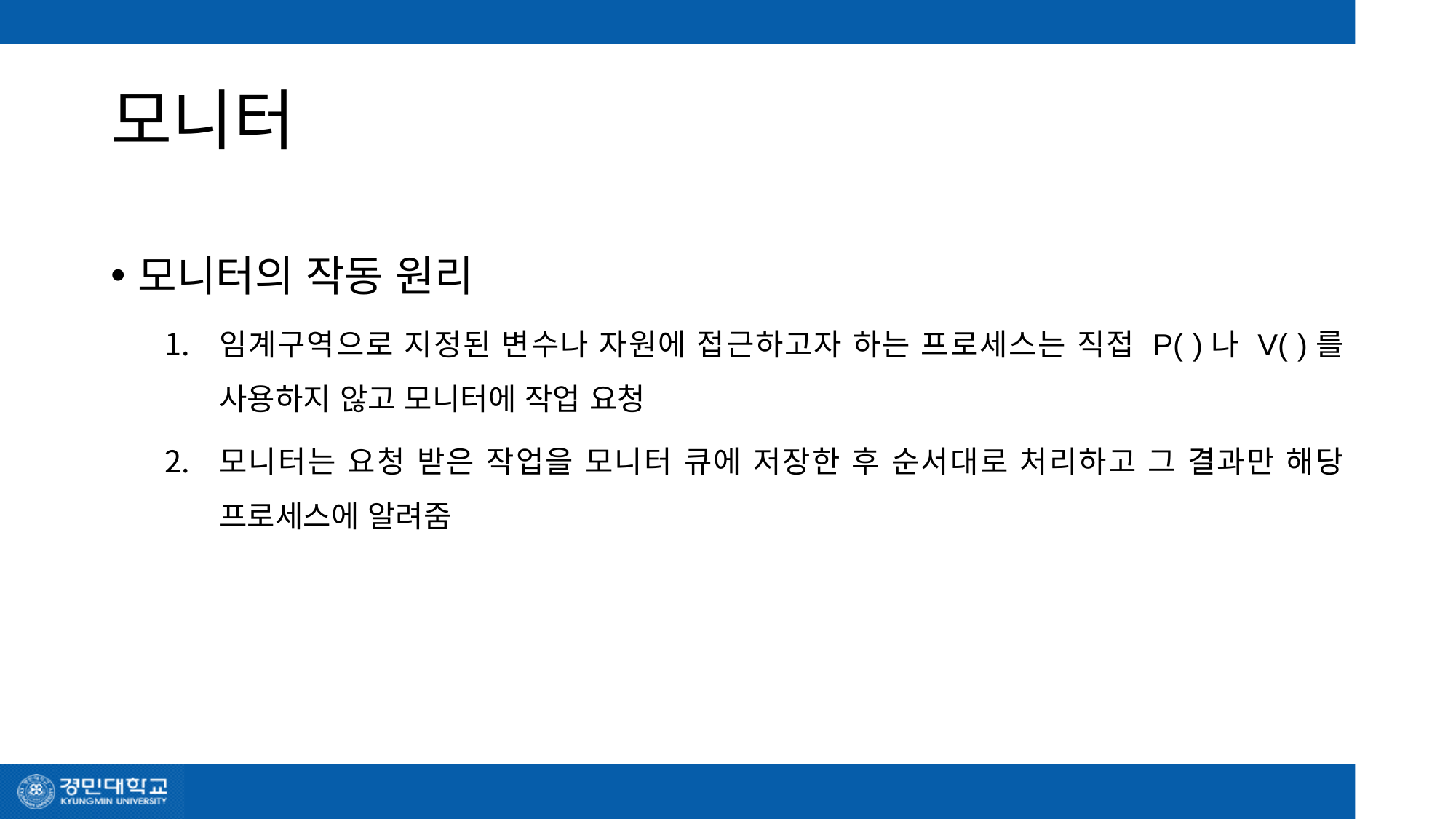

# 모니터
모니터의 작동 원리
임계구역으로 지정된 변수나 자원에 접근하고자 하는 프로세스는 직접 P( )나 V( )를 사용하지 않고 모니터에 작업 요청
모니터는 요청 받은 작업을 모니터 큐에 저장한 후 순서대로 처리하고 그 결과만 해당 프로세스에 알려줌